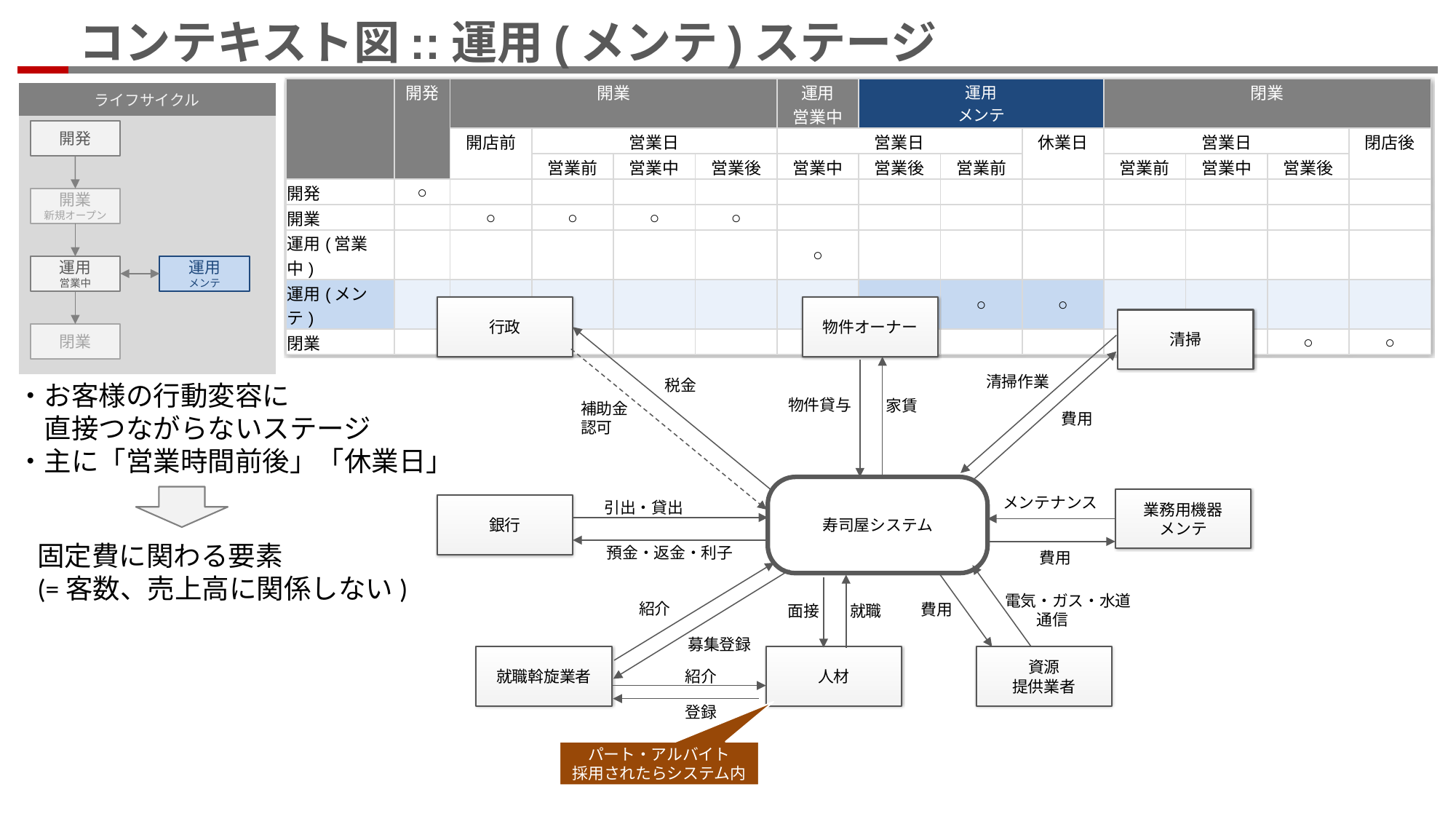

# コンテキスト図::運用(メンテ)ステージ
|  | 開発 | 開業 |  |  |  | 運用 営業中 | 運用 メンテ |  |  | 閉業 |  |  |  |
| --- | --- | --- | --- | --- | --- | --- | --- | --- | --- | --- | --- | --- | --- |
|  |  | 開店前 | 営業日 |  |  | 営業日 |  |  | 休業日 | 営業日 |  |  | 閉店後 |
|  |  |  | 営業前 | 営業中 | 営業後 | 営業中 | 営業後 | 営業前 |  | 営業前 | 営業中 | 営業後 |  |
| 開発 | ○ |  |  |  |  |  |  |  |  |  |  |  |  |
| 開業 |  | ○ | ○ | ○ | ○ |  |  |  |  |  |  |  |  |
| 運用(営業中) |  |  |  |  |  | ○ |  |  |  |  |  |  |  |
| 運用(メンテ) |  |  |  |  |  |  | ○ | ○ | ○ |  |  |  |  |
| 閉業 |  |  |  |  |  |  |  |  |  | ○ | ○ | ○ | ○ |
| ライフサイクル |
| --- |
|  |
開発
開業
新規オープン
運用
営業中
運用
メンテ
物件オーナー
行政
清掃
閉業
清掃作業
税金
・お客様の行動変容に
　直接つながらないステージ
・主に「営業時間前後」「休業日」
物件貸与
家賃
補助金
認可
費用
寿司屋システム

メンテナンス
業務用機器
メンテ
引出・貸出
銀行
固定費に関わる要素
(=客数、売上高に関係しない)
預金・返金・利子
費用
電気・ガス・水道
　　通信
紹介
費用
面接
就職
募集登録
就職斡旋業者
人材
資源
提供業者
紹介
登録
パート・アルバイト
採用されたらシステム内